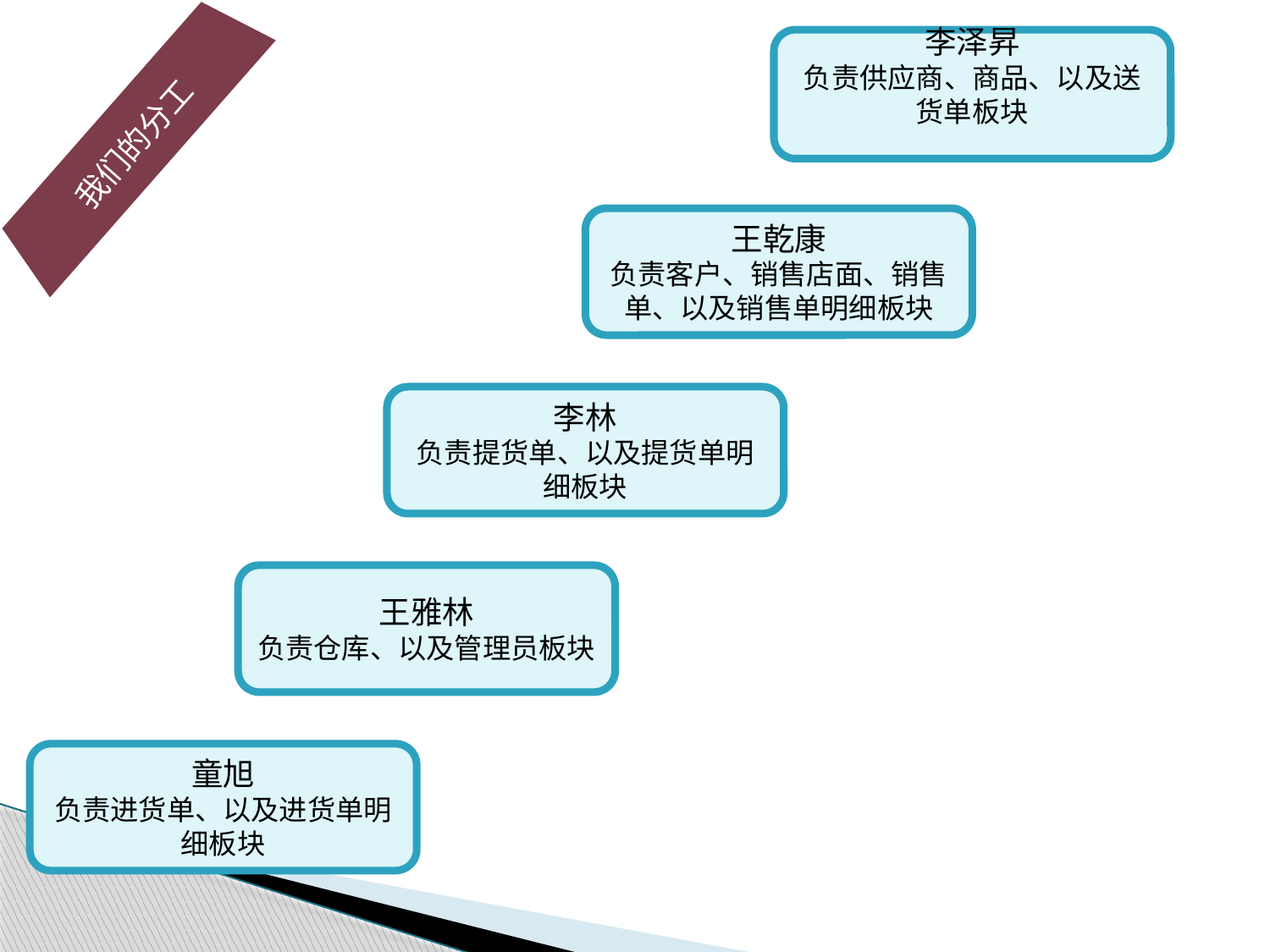

李泽昇
负责供应商、商品、以及送货单板块

我们的分工
王乾康
负责客户、销售店面、销售单、以及销售单明细板块
李林
负责提货单、以及提货单明细板块
王雅林
负责仓库、以及管理员板块
童旭
负责进货单、以及进货单明细板块